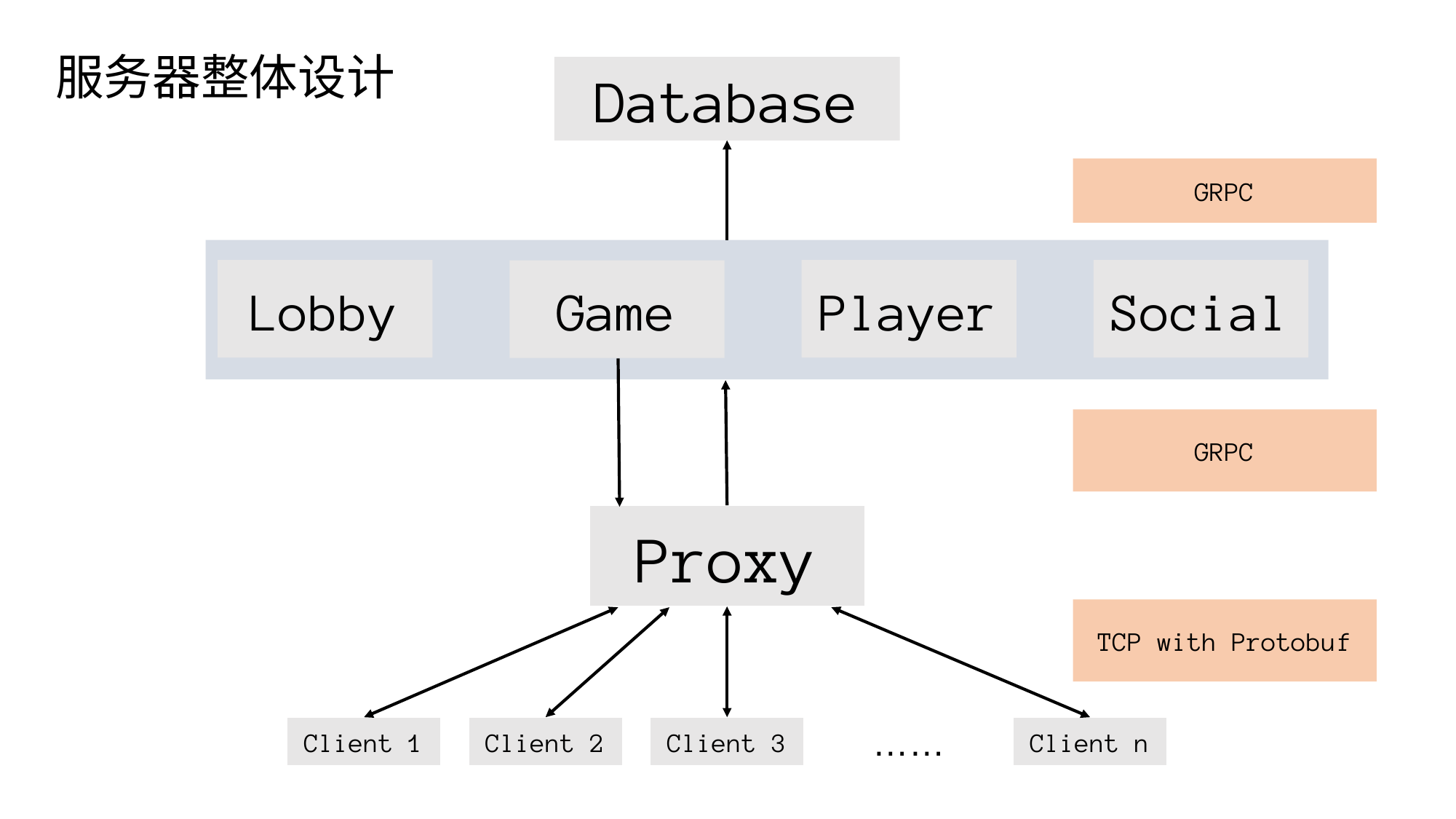

服务器整体设计
Database
GRPC

Lobby
Player
Social
Game
GRPC
Proxy
TCP with Protobuf
Client 1
Client 2
Client 3
……
Client n